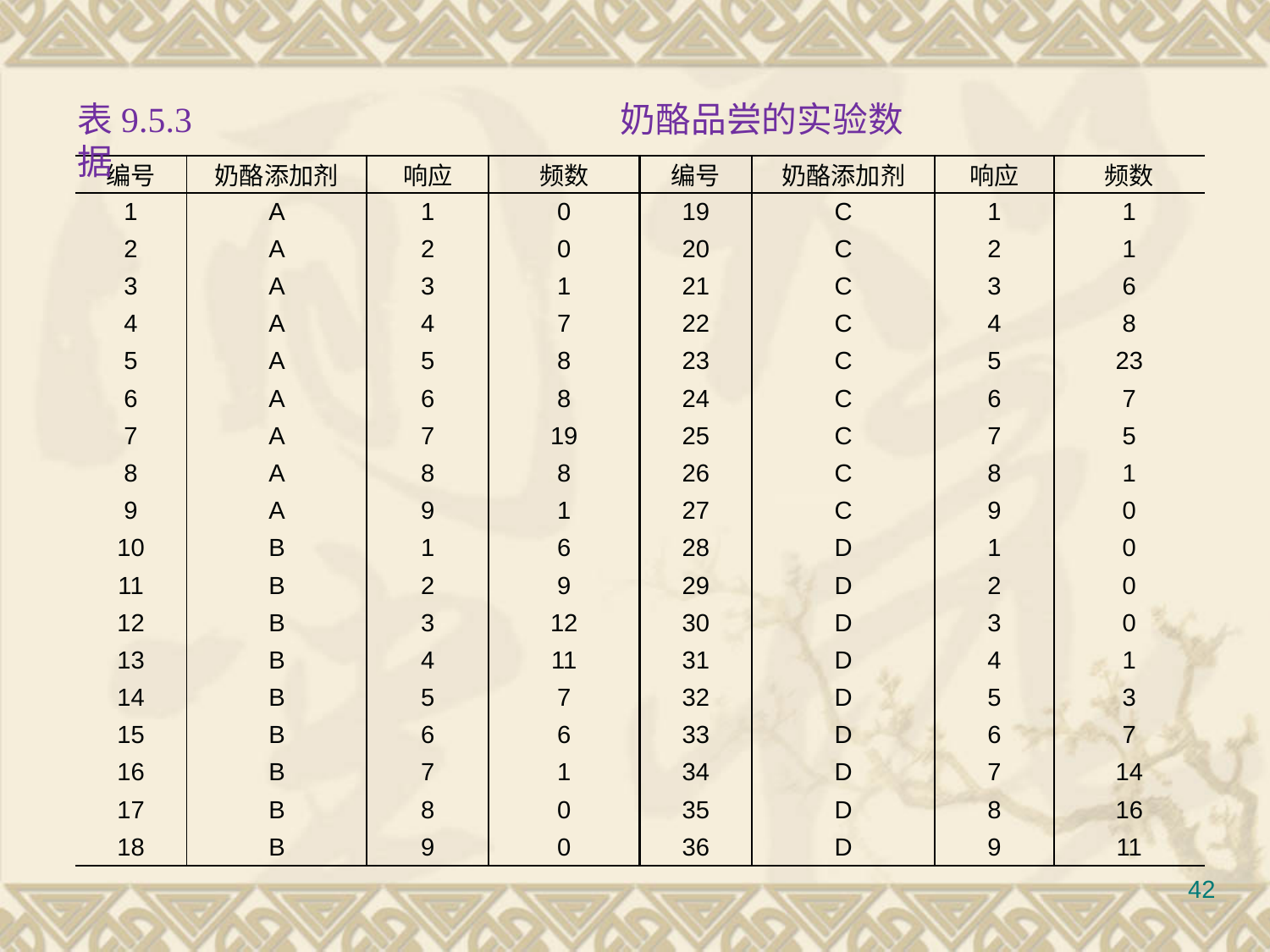

#
表9.5.3  			   奶酪品尝的实验数据
| 编号 | 奶酪添加剂 | 响应 | 频数 | 编号 | 奶酪添加剂 | 响应 | 频数 |
| --- | --- | --- | --- | --- | --- | --- | --- |
| 1 | A | 1 | 0 | 19 | C | 1 | 1 |
| 2 | A | 2 | 0 | 20 | C | 2 | 1 |
| 3 | A | 3 | 1 | 21 | C | 3 | 6 |
| 4 | A | 4 | 7 | 22 | C | 4 | 8 |
| 5 | A | 5 | 8 | 23 | C | 5 | 23 |
| 6 | A | 6 | 8 | 24 | C | 6 | 7 |
| 7 | A | 7 | 19 | 25 | C | 7 | 5 |
| 8 | A | 8 | 8 | 26 | C | 8 | 1 |
| 9 | A | 9 | 1 | 27 | C | 9 | 0 |
| 10 | B | 1 | 6 | 28 | D | 1 | 0 |
| 11 | B | 2 | 9 | 29 | D | 2 | 0 |
| 12 | B | 3 | 12 | 30 | D | 3 | 0 |
| 13 | B | 4 | 11 | 31 | D | 4 | 1 |
| 14 | B | 5 | 7 | 32 | D | 5 | 3 |
| 15 | B | 6 | 6 | 33 | D | 6 | 7 |
| 16 | B | 7 | 1 | 34 | D | 7 | 14 |
| 17 | B | 8 | 0 | 35 | D | 8 | 16 |
| 18 | B | 9 | 0 | 36 | D | 9 | 11 |
42